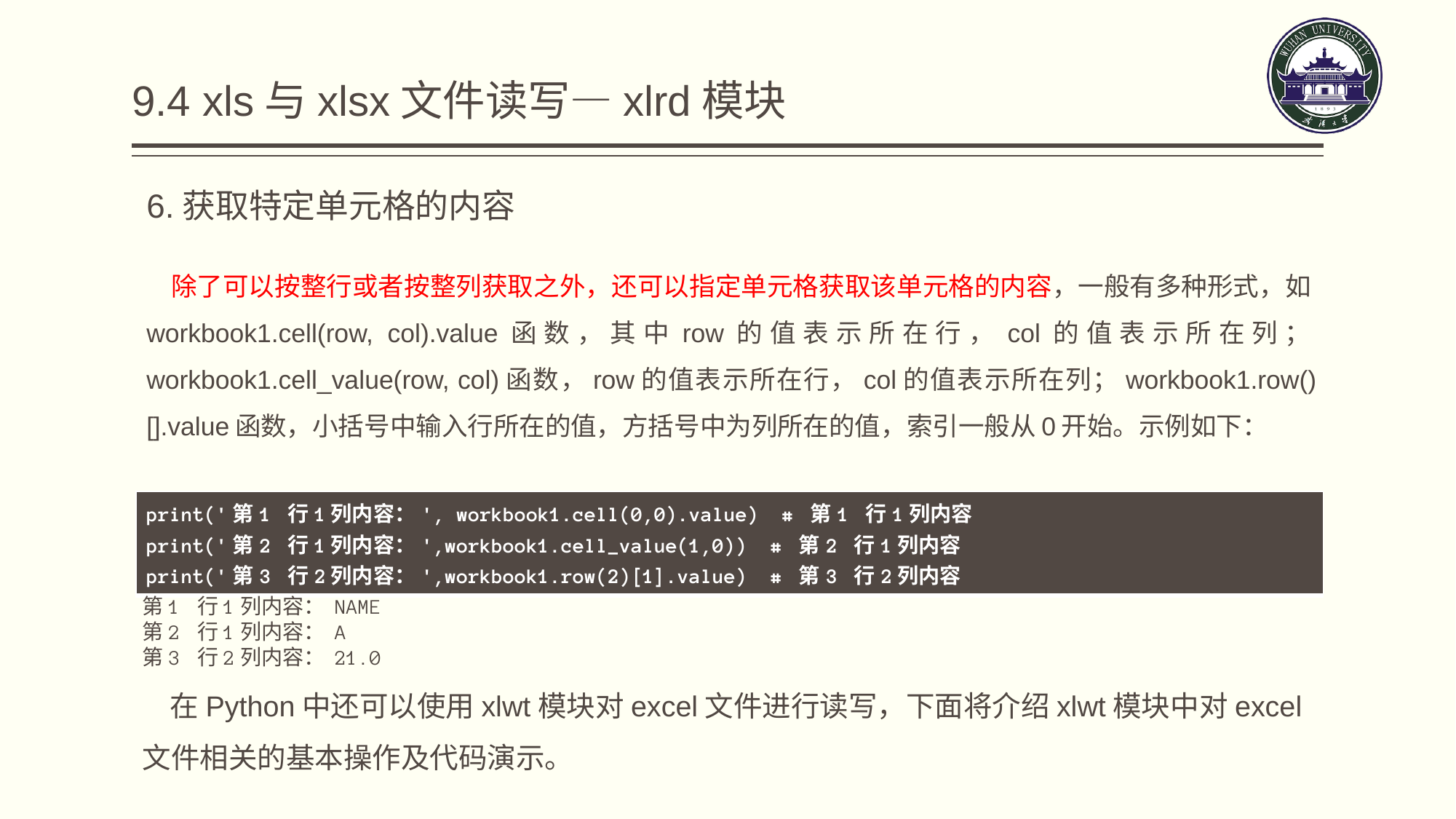

9.4 xls与xlsx文件读写—xlrd模块
6.获取特定单元格的内容
    除了可以按整行或者按整列获取之外，还可以指定单元格获取该单元格的内容，一般有多种形式，如workbook1.cell(row, col).value函数，其中row的值表示所在行，col的值表示所在列；workbook1.cell_value(row, col)函数，row的值表示所在行，col的值表示所在列；workbook1.row()[].value函数，小括号中输入行所在的值，方括号中为列所在的值，索引一般从0开始。示例如下：
| print('第1 行1列内容：', workbook1.cell(0,0).value) # 第1 行1列内容 print('第2 行1列内容：',workbook1.cell\_value(1,0)) # 第2 行1列内容 print('第3 行2列内容：',workbook1.row(2)[1].value) # 第3 行2列内容 |
| --- |
第1 行1列内容： NAME
第2 行1列内容： A
第3 行2列内容： 21.0
    在Python中还可以使用xlwt模块对excel文件进行读写，下面将介绍xlwt模块中对excel文件相关的基本操作及代码演示。